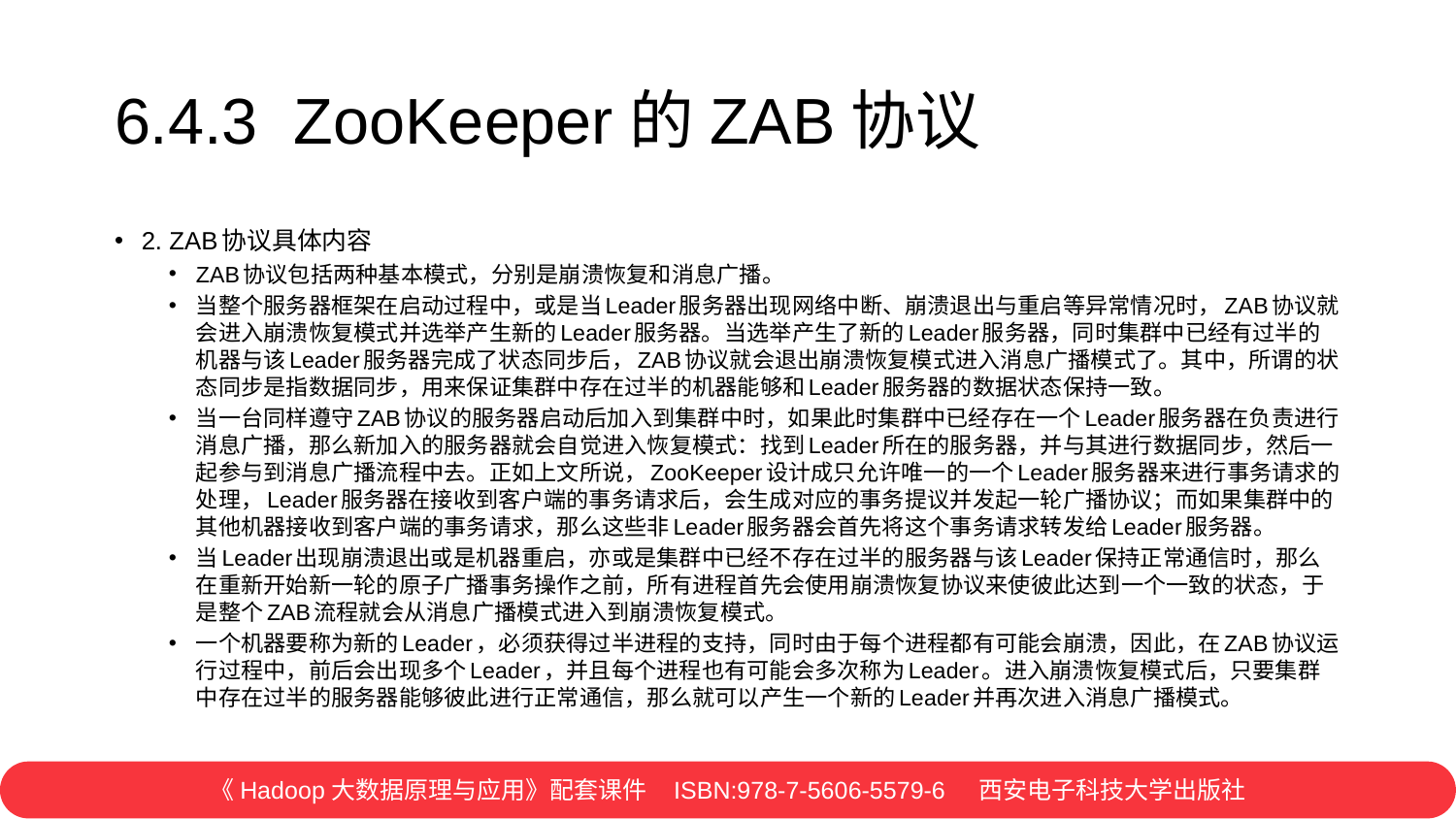

# 6.4.3  ZooKeeper的ZAB协议
2. ZAB协议具体内容
ZAB协议包括两种基本模式，分别是崩溃恢复和消息广播。
当整个服务器框架在启动过程中，或是当Leader服务器出现网络中断、崩溃退出与重启等异常情况时，ZAB协议就会进入崩溃恢复模式并选举产生新的Leader服务器。当选举产生了新的Leader服务器，同时集群中已经有过半的机器与该Leader服务器完成了状态同步后，ZAB协议就会退出崩溃恢复模式进入消息广播模式了。其中，所谓的状态同步是指数据同步，用来保证集群中存在过半的机器能够和Leader服务器的数据状态保持一致。
当一台同样遵守ZAB协议的服务器启动后加入到集群中时，如果此时集群中已经存在一个Leader服务器在负责进行消息广播，那么新加入的服务器就会自觉进入恢复模式：找到Leader所在的服务器，并与其进行数据同步，然后一起参与到消息广播流程中去。正如上文所说，ZooKeeper设计成只允许唯一的一个Leader服务器来进行事务请求的处理，Leader服务器在接收到客户端的事务请求后，会生成对应的事务提议并发起一轮广播协议；而如果集群中的其他机器接收到客户端的事务请求，那么这些非Leader服务器会首先将这个事务请求转发给Leader服务器。
当Leader出现崩溃退出或是机器重启，亦或是集群中已经不存在过半的服务器与该Leader保持正常通信时，那么在重新开始新一轮的原子广播事务操作之前，所有进程首先会使用崩溃恢复协议来使彼此达到一个一致的状态，于是整个ZAB流程就会从消息广播模式进入到崩溃恢复模式。
一个机器要称为新的Leader，必须获得过半进程的支持，同时由于每个进程都有可能会崩溃，因此，在ZAB协议运行过程中，前后会出现多个Leader，并且每个进程也有可能会多次称为Leader。进入崩溃恢复模式后，只要集群中存在过半的服务器能够彼此进行正常通信，那么就可以产生一个新的Leader并再次进入消息广播模式。